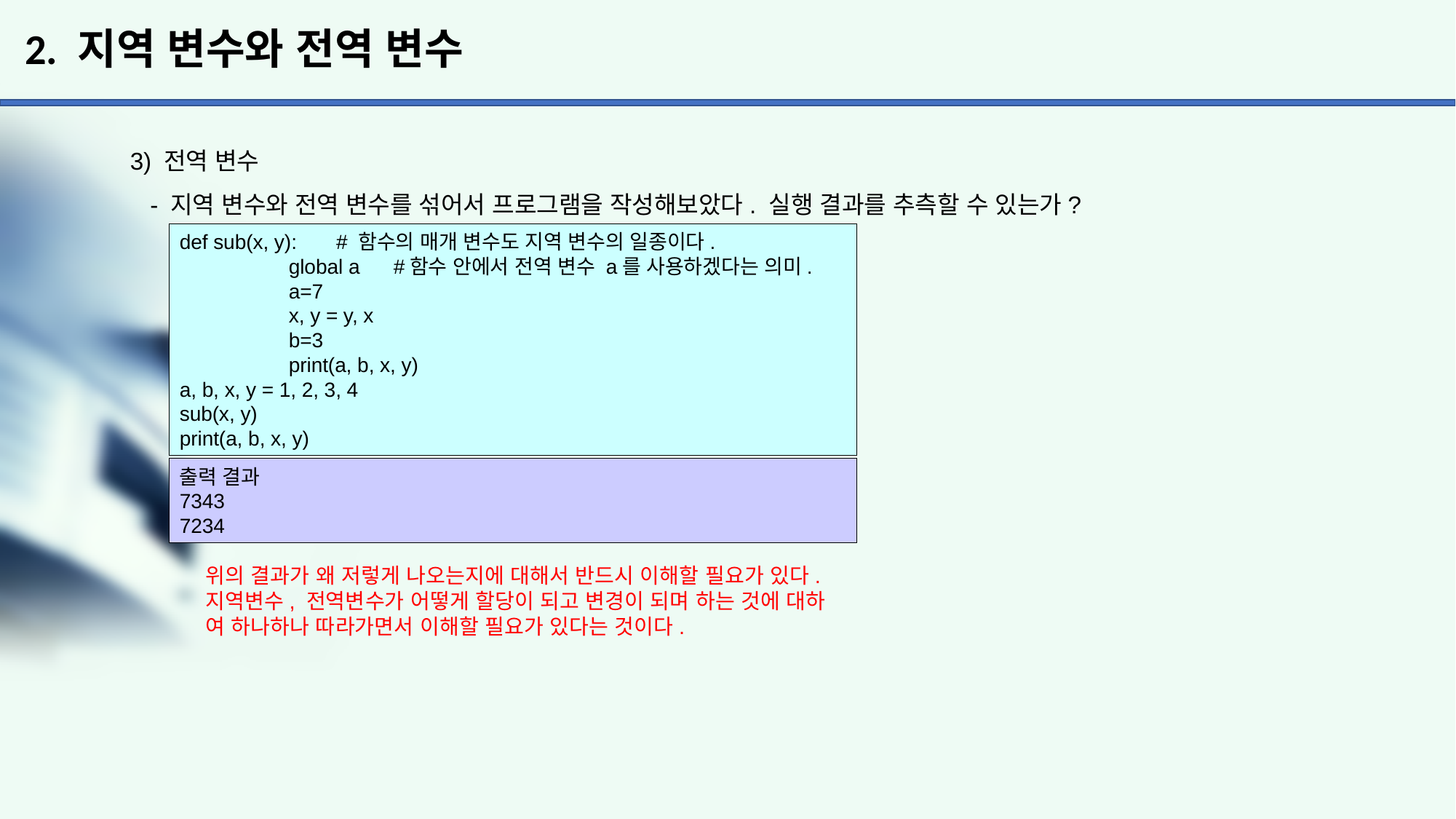

# 2. 지역 변수와 전역 변수
3) 전역 변수
   - 지역 변수와 전역 변수를 섞어서 프로그램을 작성해보았다. 실행 결과를 추측할 수 있는가?

def sub(x, y):       # 함수의 매개 변수도 지역 변수의 일종이다.
	global a      #함수 안에서 전역 변수 a를 사용하겠다는 의미.
	a=7
	x, y = y, x
	b=3
	print(a, b, x, y)
a, b, x, y = 1, 2, 3, 4
sub(x, y)
print(a, b, x, y)
출력 결과
7343
7234
위의 결과가 왜 저렇게 나오는지에 대해서 반드시 이해할 필요가 있다.
지역변수, 전역변수가 어떻게 할당이 되고 변경이 되며 하는 것에 대하
여 하나하나 따라가면서 이해할 필요가 있다는 것이다.